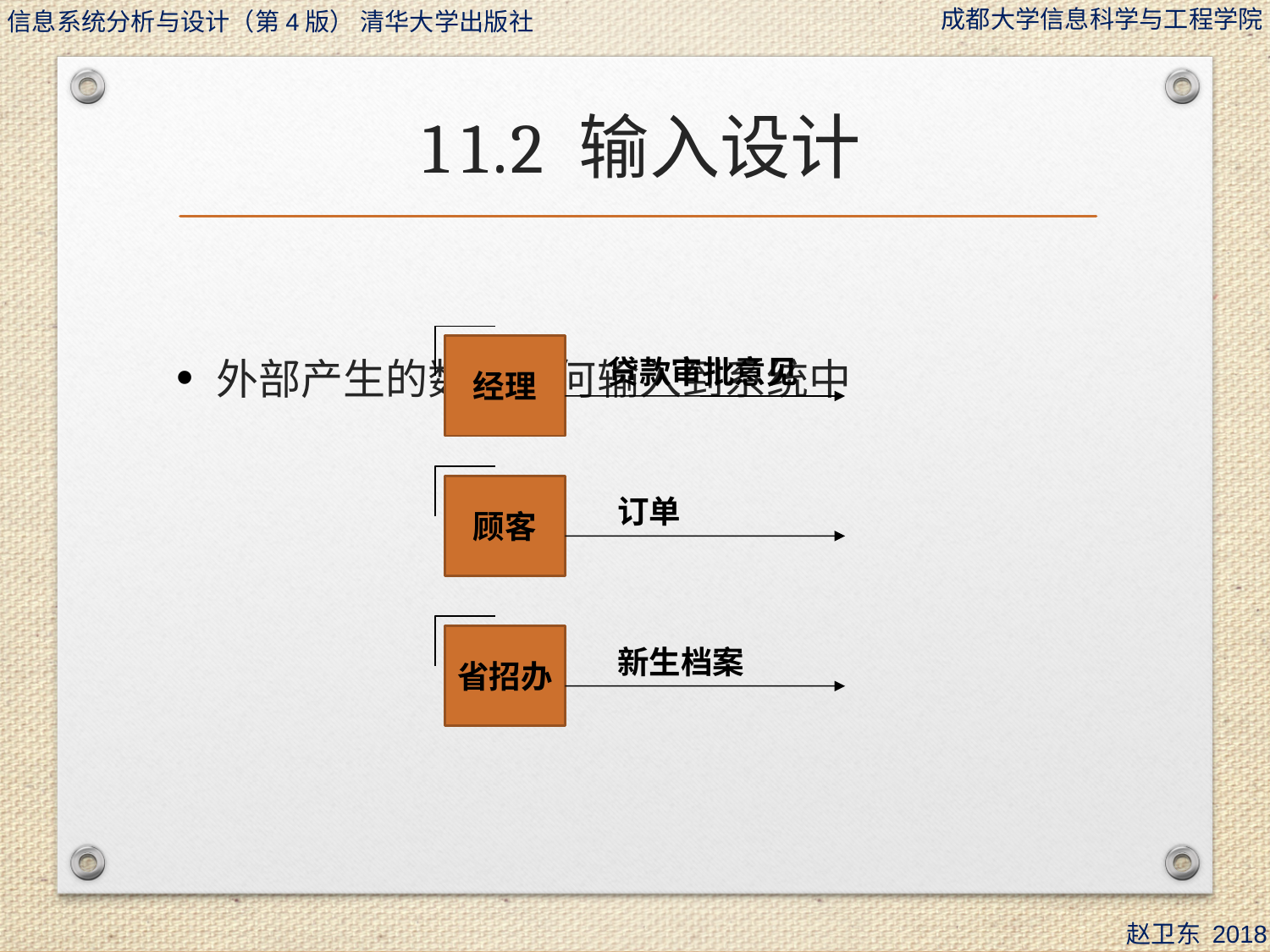

# 11.2 输入设计
外部产生的数据如何输入到系统中

经理
贷款审批意见

顾客
订单

省招办
新生档案